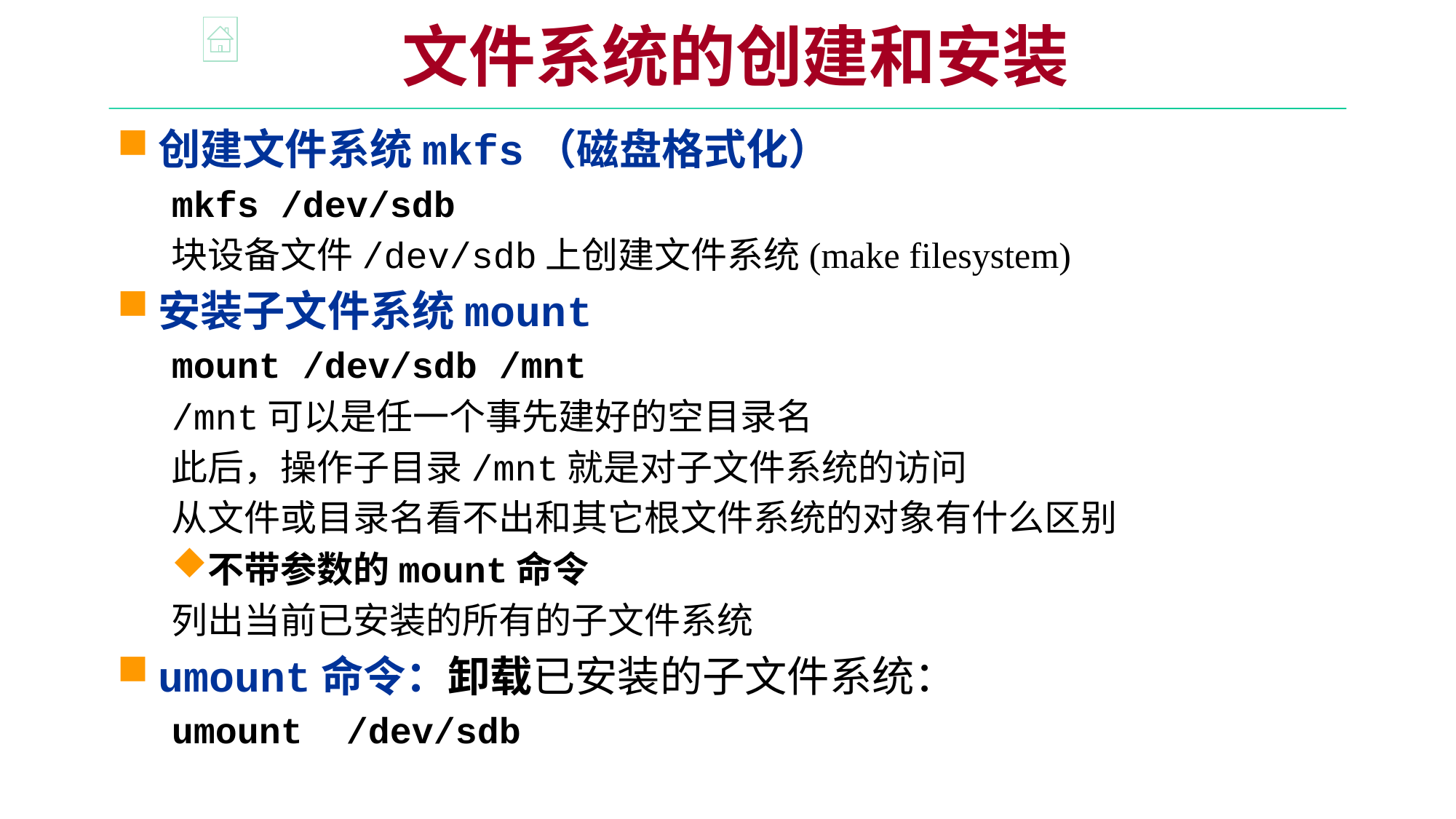

文件系统的创建和安装

创建文件系统mkfs（磁盘格式化）
mkfs /dev/sdb
块设备文件/dev/sdb上创建文件系统(make filesystem)
安装子文件系统mount
mount /dev/sdb /mnt
/mnt可以是任一个事先建好的空目录名
此后，操作子目录/mnt就是对子文件系统的访问
从文件或目录名看不出和其它根文件系统的对象有什么区别
不带参数的mount命令
列出当前已安装的所有的子文件系统
umount命令：卸载已安装的子文件系统：
umount  /dev/sdb